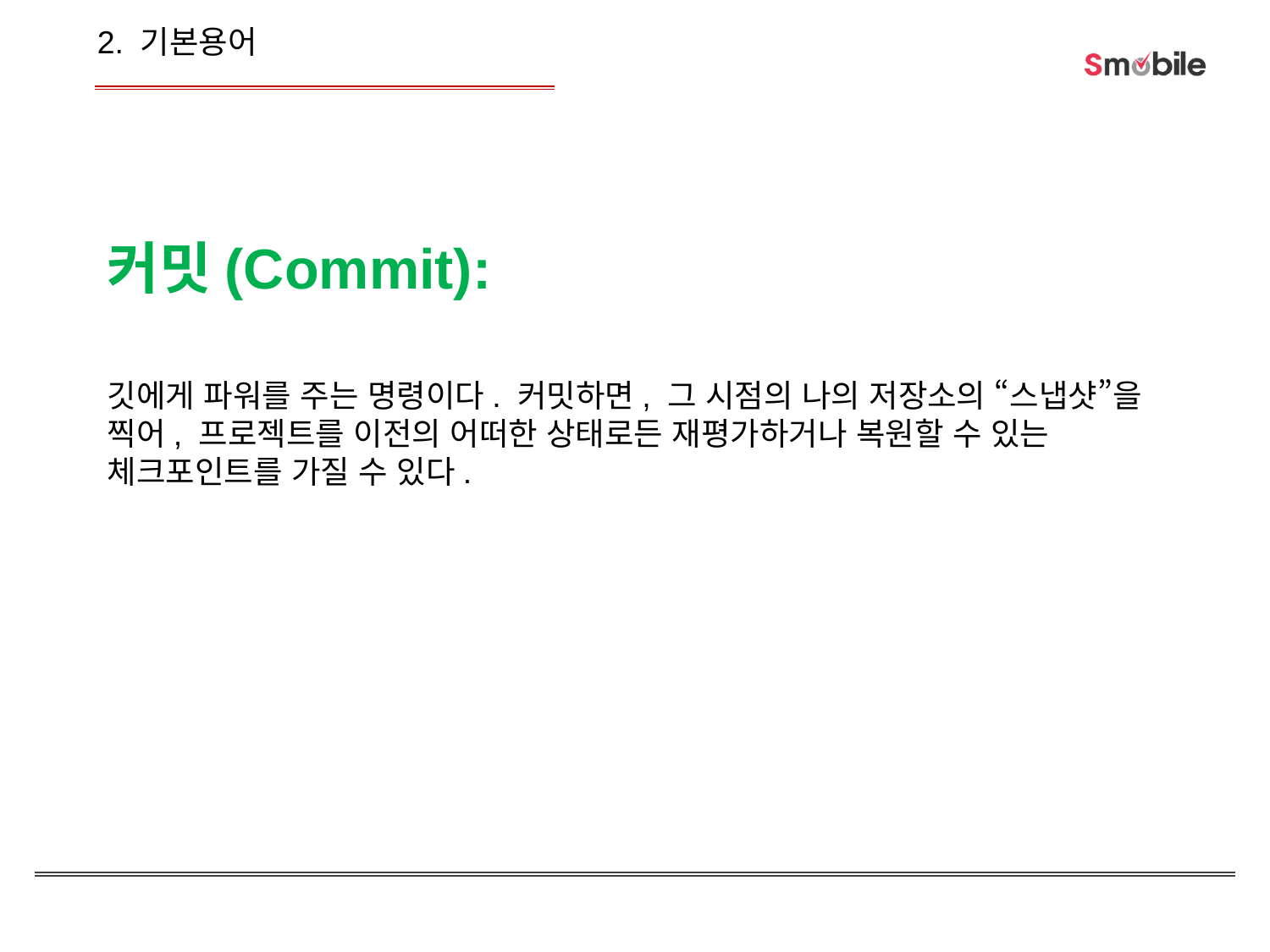

2. 기본용어
커밋(Commit):

깃에게 파워를 주는 명령이다. 커밋하면, 그 시점의 나의 저장소의 “스냅샷”을 찍어, 프로젝트를 이전의 어떠한 상태로든 재평가하거나 복원할 수 있는 체크포인트를 가질 수 있다.